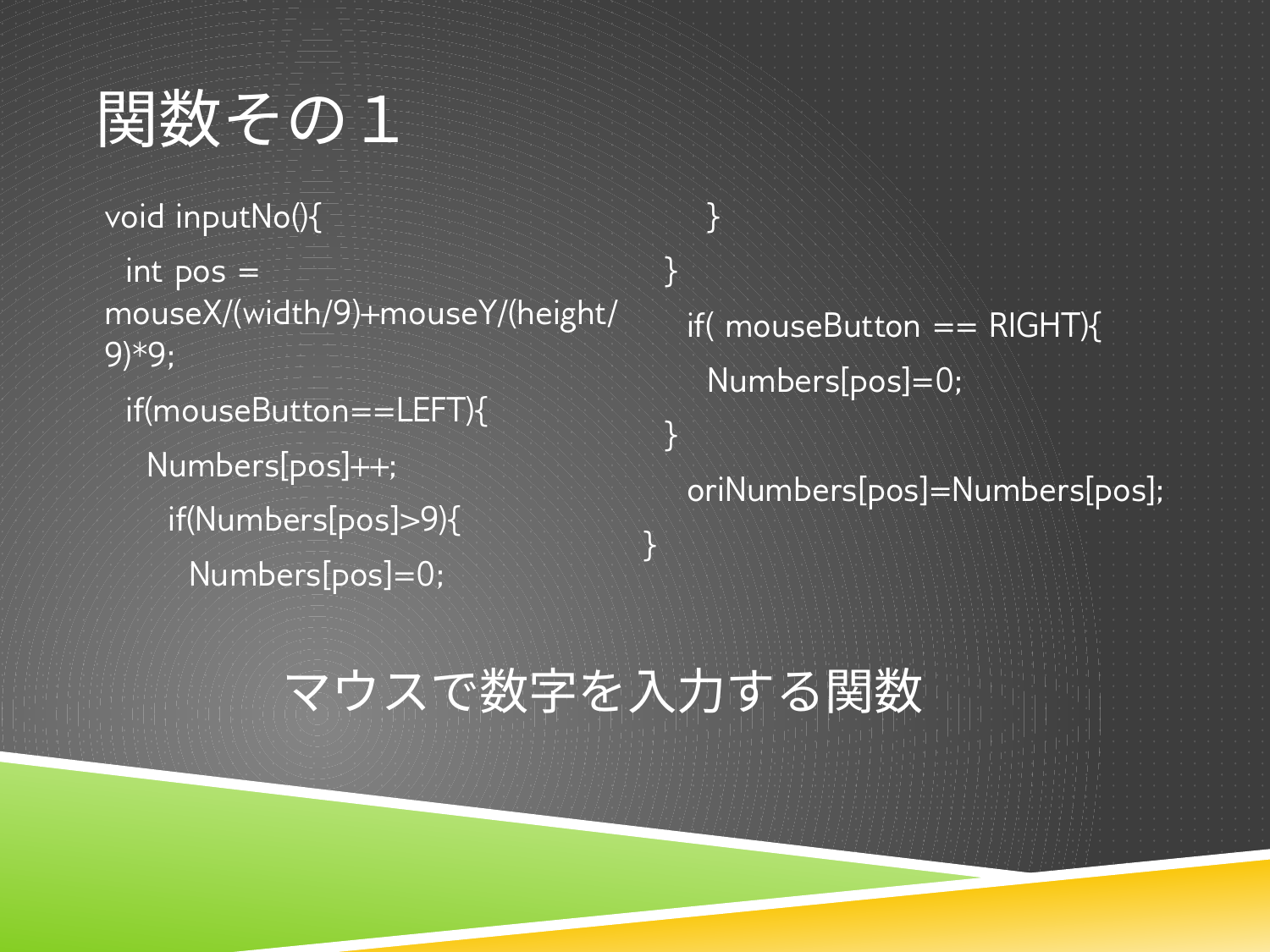

# 関数その１
void inputNo(){
  int pos = mouseX/(width/9)+mouseY/(height/9)*9;
  if(mouseButton==LEFT){
    Numbers[pos]++;
      if(Numbers[pos]>9){
        Numbers[pos]=0;
      }
  }
    if( mouseButton == RIGHT){
      Numbers[pos]=0;
  }
    oriNumbers[pos]=Numbers[pos];
}
マウスで数字を入力する関数